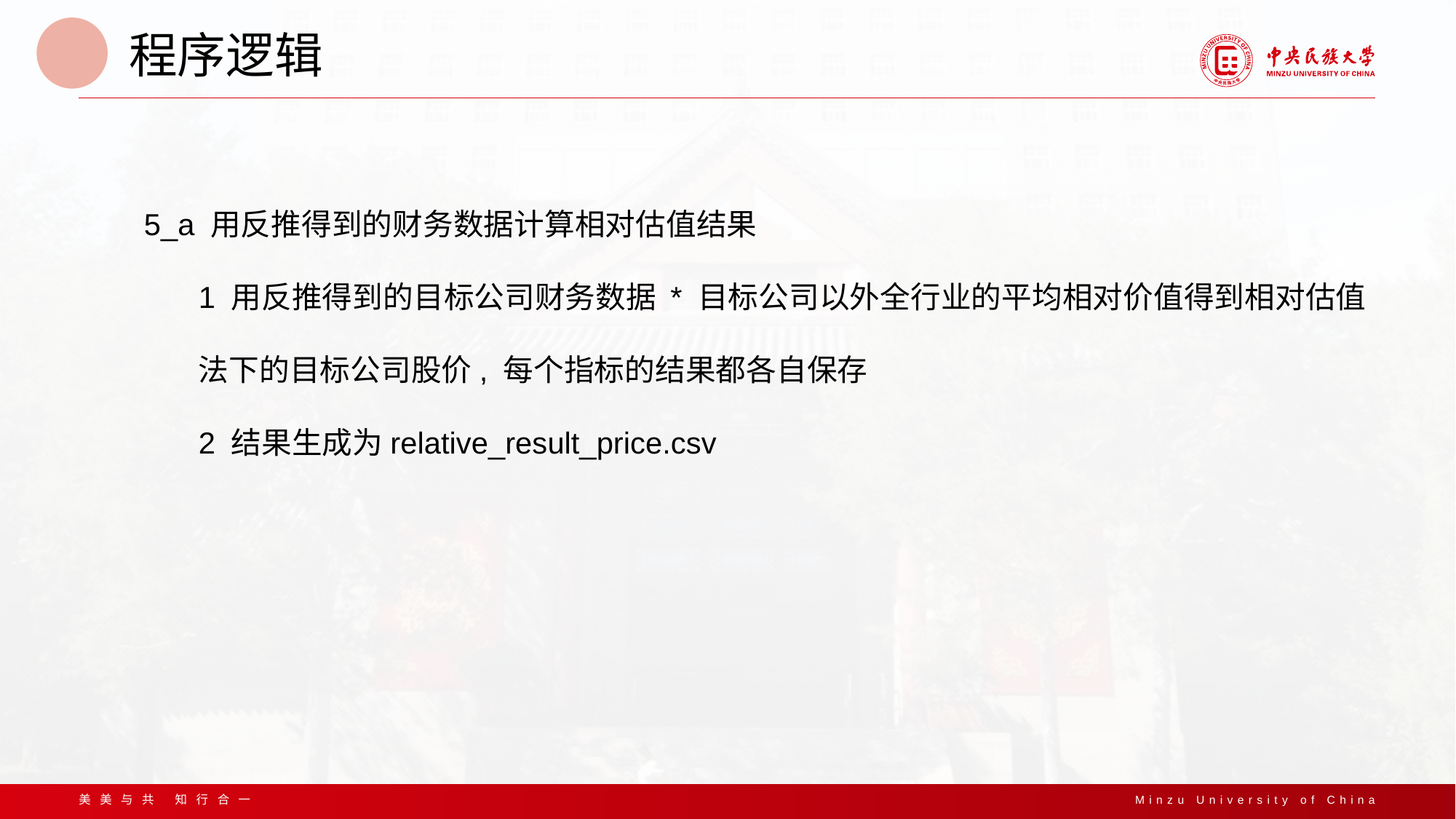

程序逻辑
5_a 用反推得到的财务数据计算相对估值结果
	1 用反推得到的目标公司财务数据 * 目标公司以外全行业的平均相对价值得到相对估值	法下的目标公司股价, 每个指标的结果都各自保存
	2 结果生成为relative_result_price.csv
美美与共 知行合一
Minzu University of China